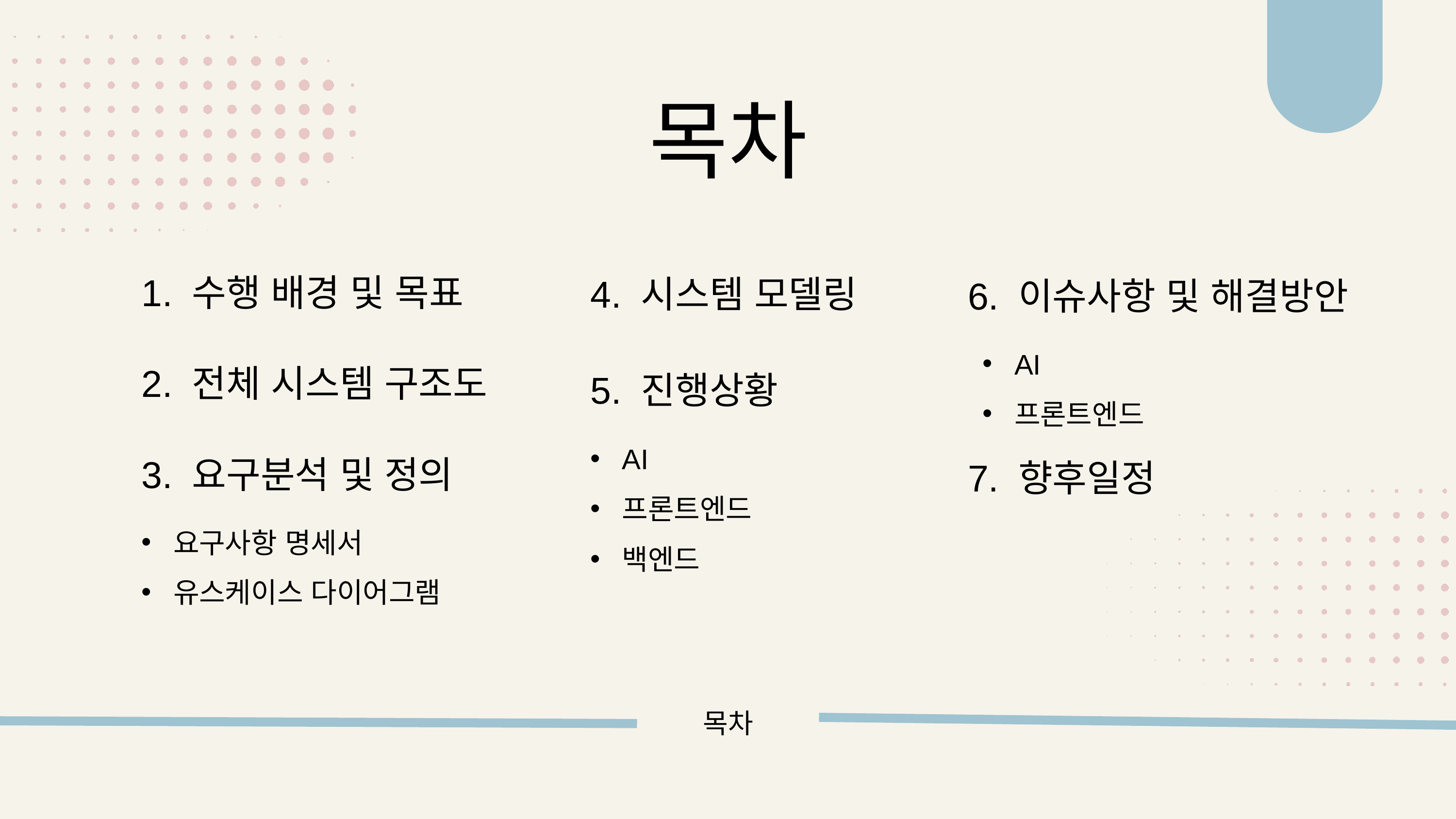

목차
1. 수행 배경 및 목표
4. 시스템 모델링
6. 이슈사항 및 해결방안
AI
2. 전체 시스템 구조도
5. 진행상황
프론트엔드
AI
3. 요구분석 및 정의
7. 향후일정
프론트엔드

요구사항 명세서
백엔드
유스케이스 다이어그램
목차